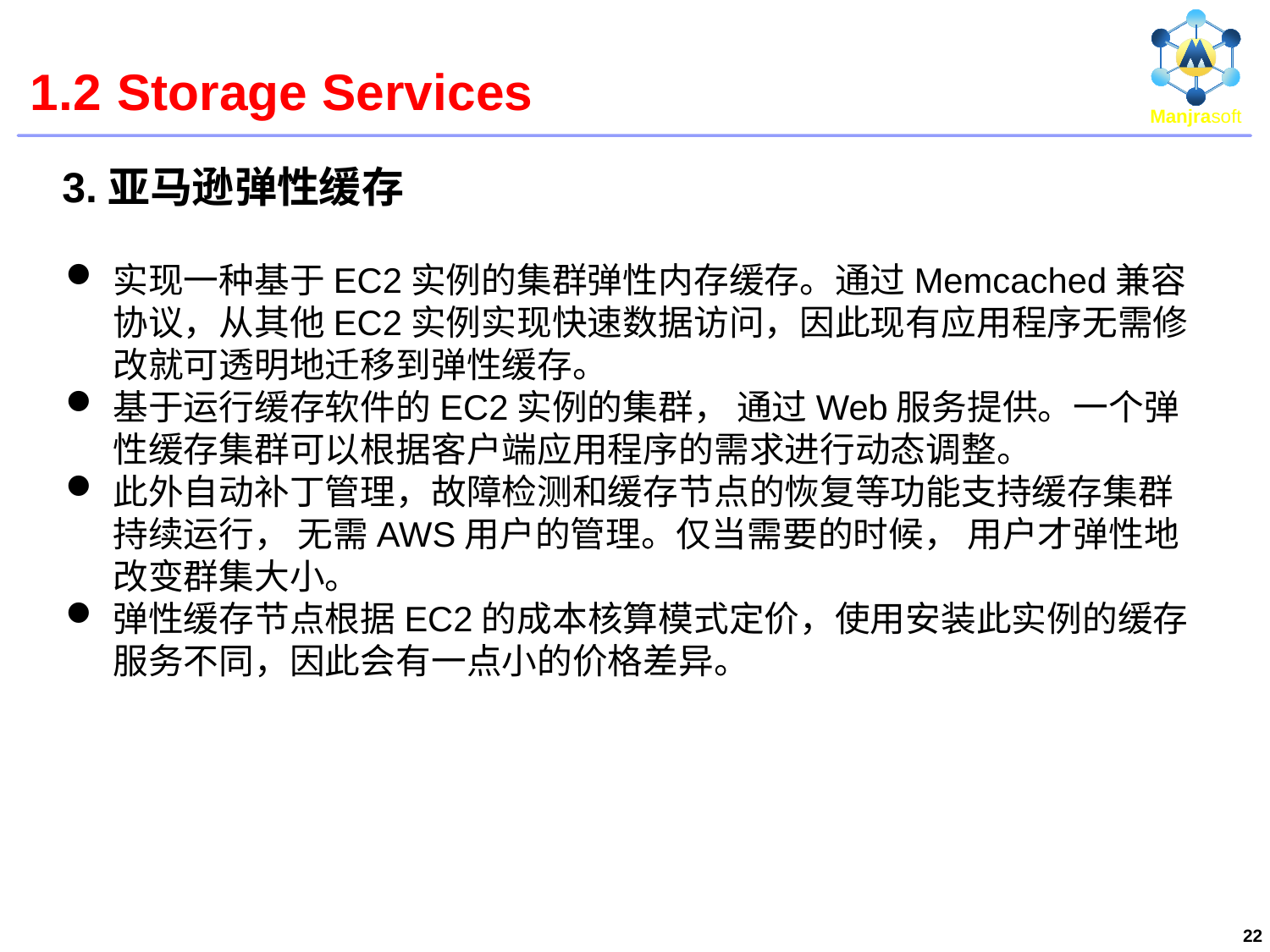

# 1.2 Storage Services
3.亚马逊弹性缓存
实现一种基于EC2实例的集群弹性内存缓存。通过Memcached兼容协议，从其他EC2实例实现快速数据访问，因此现有应用程序无需修改就可透明地迁移到弹性缓存。
基于运行缓存软件的EC2实例的集群， 通过Web服务提供。一个弹性缓存集群可以根据客户端应用程序的需求进行动态调整。
此外自动补丁管理，故障检测和缓存节点的恢复等功能支持缓存集群持续运行， 无需AWS用户的管理。仅当需要的时候， 用户才弹性地改变群集大小。
弹性缓存节点根据EC2的成本核算模式定价，使用安装此实例的缓存服务不同，因此会有一点小的价格差异。
22